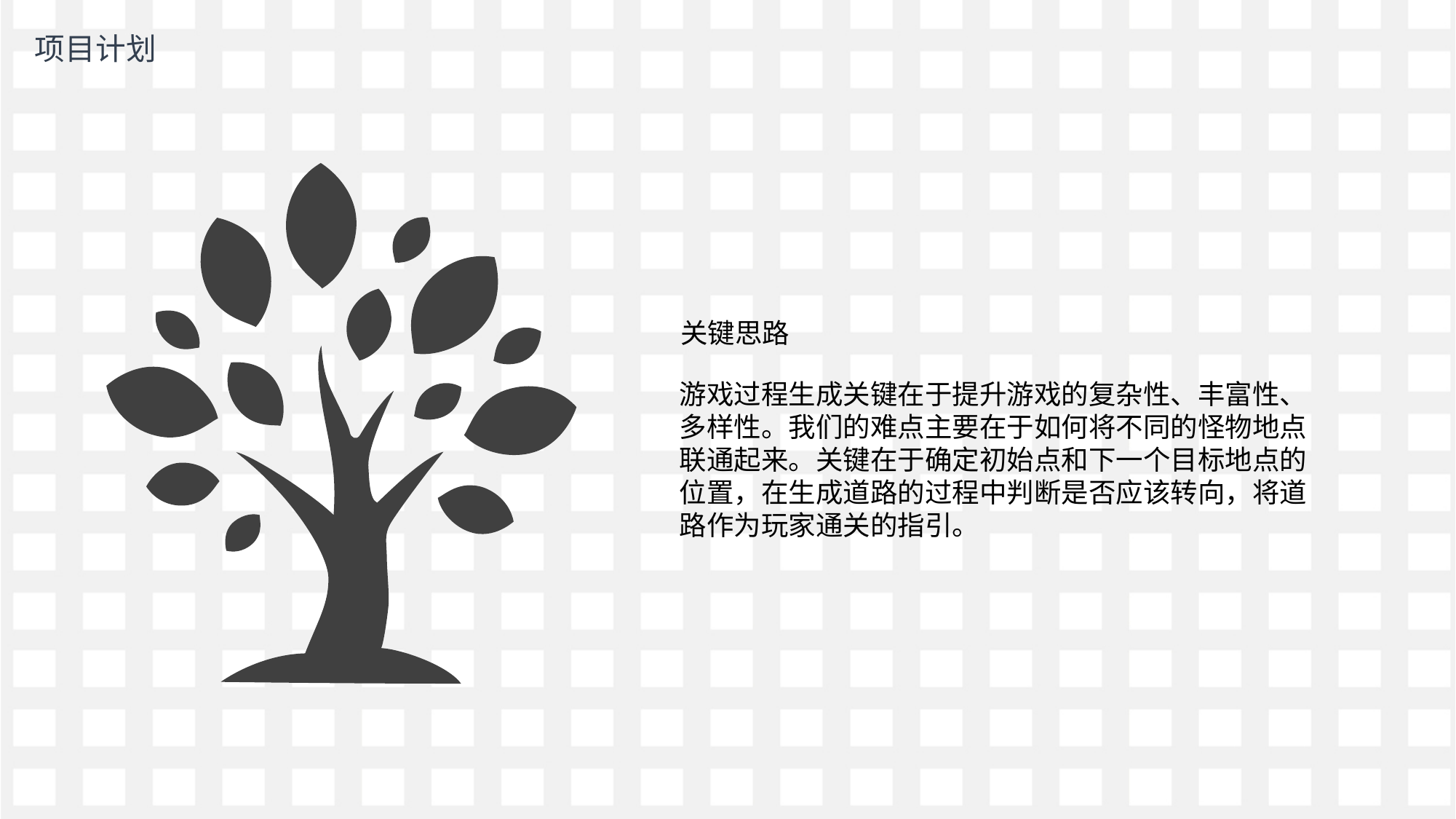

项目计划

关键思路
游戏过程生成关键在于提升游戏的复杂性、丰富性、多样性。我们的难点主要在于如何将不同的怪物地点联通起来。关键在于确定初始点和下一个目标地点的位置，在生成道路的过程中判断是否应该转向，将道路作为玩家通关的指引。